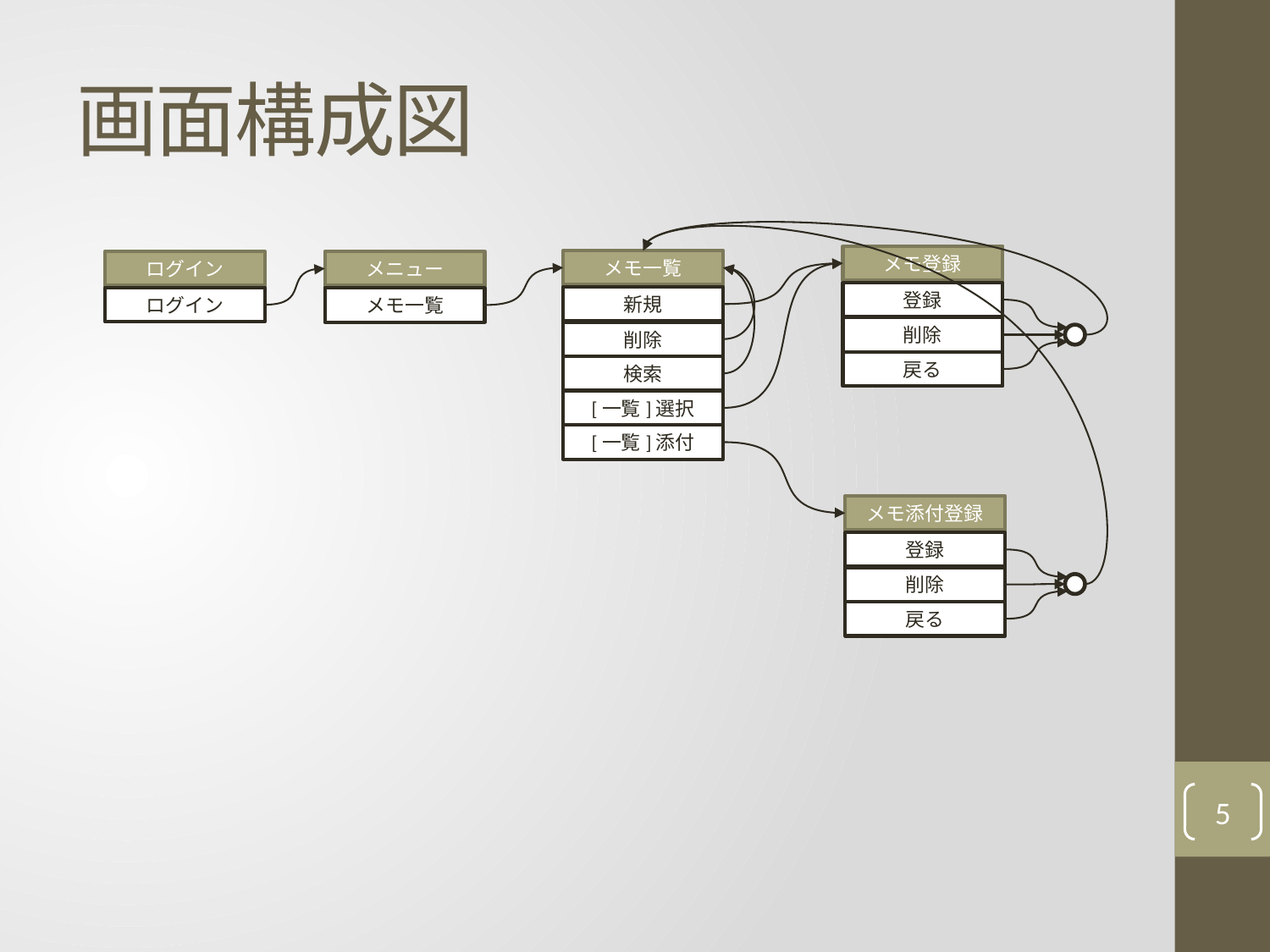

# 画面構成図
メモ登録
メモ一覧
メニュー
ログイン
登録
新規
ログイン
メモ一覧
削除
削除

戻る
検索
[一覧]選択
[一覧]添付
メモ添付登録
登録
削除

戻る
5